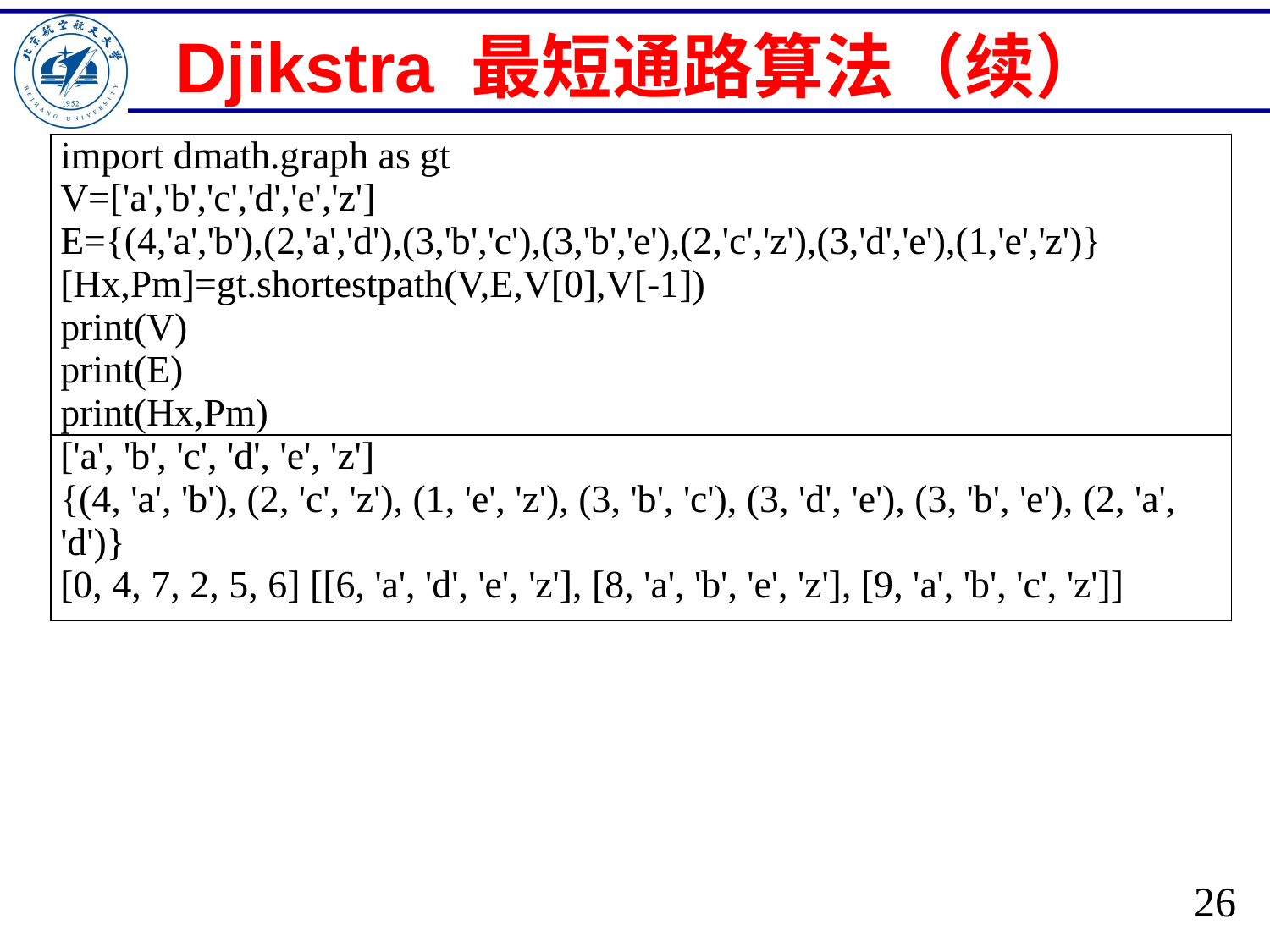

# Djikstra 最短通路算法（续）
| import dmath.graph as gt V=['a','b','c','d','e','z'] E={(4,'a','b'),(2,'a','d'),(3,'b','c'),(3,'b','e'),(2,'c','z'),(3,'d','e'),(1,'e','z')} [Hx,Pm]=gt.shortestpath(V,E,V[0],V[-1]) print(V) print(E) print(Hx,Pm) |
| --- |
| ['a', 'b', 'c', 'd', 'e', 'z'] {(4, 'a', 'b'), (2, 'c', 'z'), (1, 'e', 'z'), (3, 'b', 'c'), (3, 'd', 'e'), (3, 'b', 'e'), (2, 'a', 'd')} [0, 4, 7, 2, 5, 6] [[6, 'a', 'd', 'e', 'z'], [8, 'a', 'b', 'e', 'z'], [9, 'a', 'b', 'c', 'z']] |